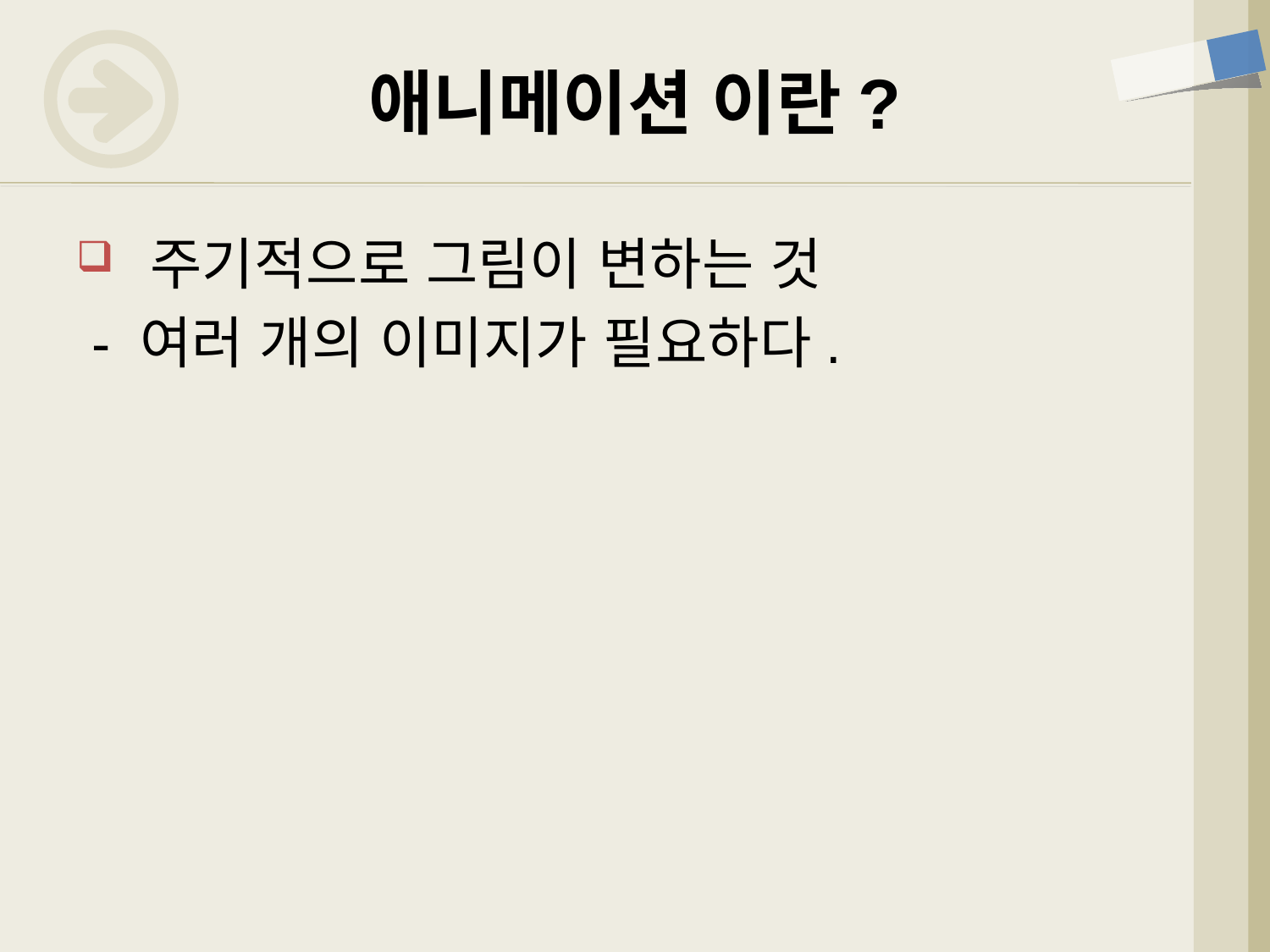

# 애니메이션 이란?
 주기적으로 그림이 변하는 것
 - 여러 개의 이미지가 필요하다.